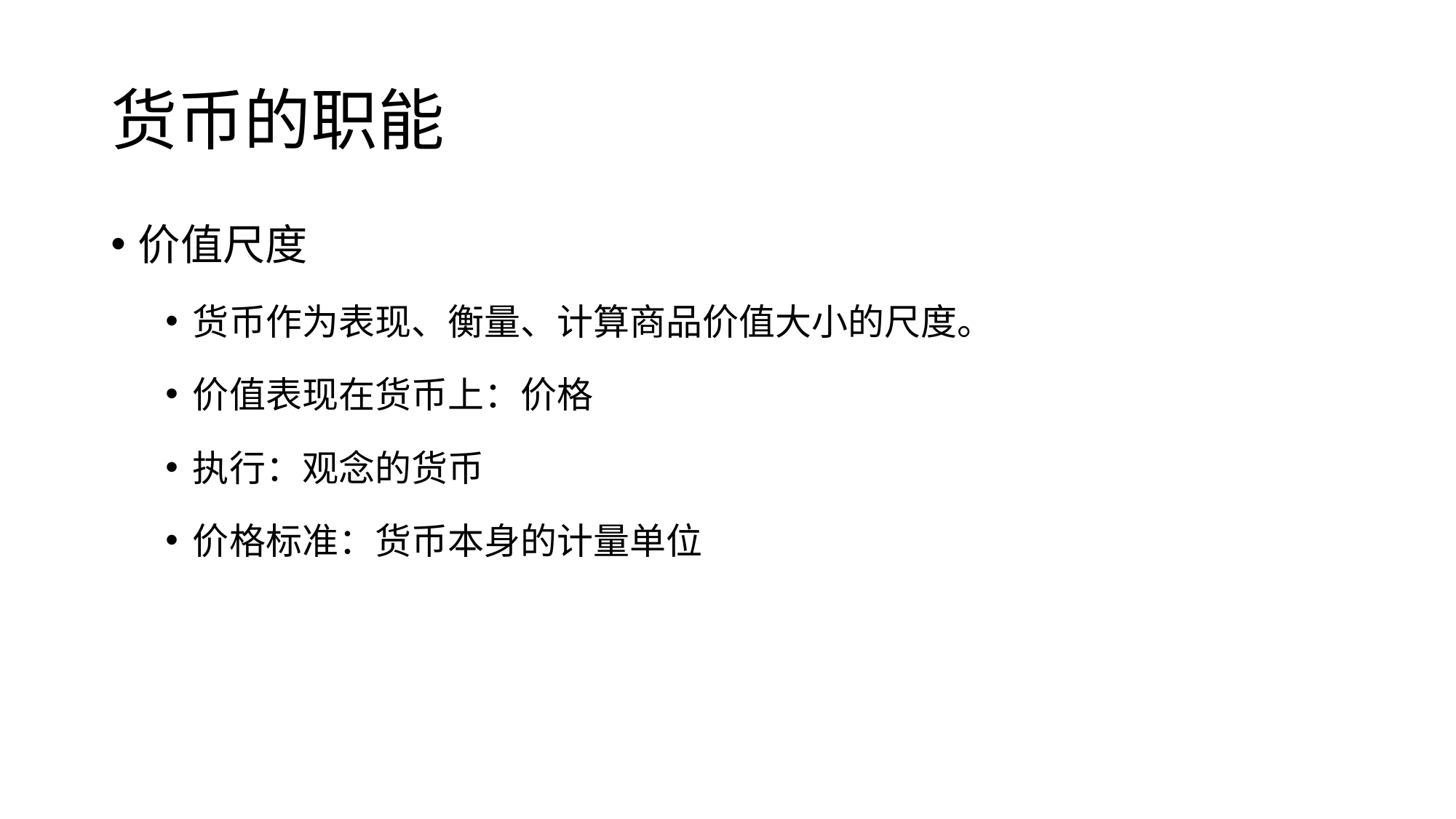

# 货币的职能
价值尺度
货币作为表现、衡量、计算商品价值大小的尺度。
价值表现在货币上：价格
执行：观念的货币
价格标准：货币本身的计量单位